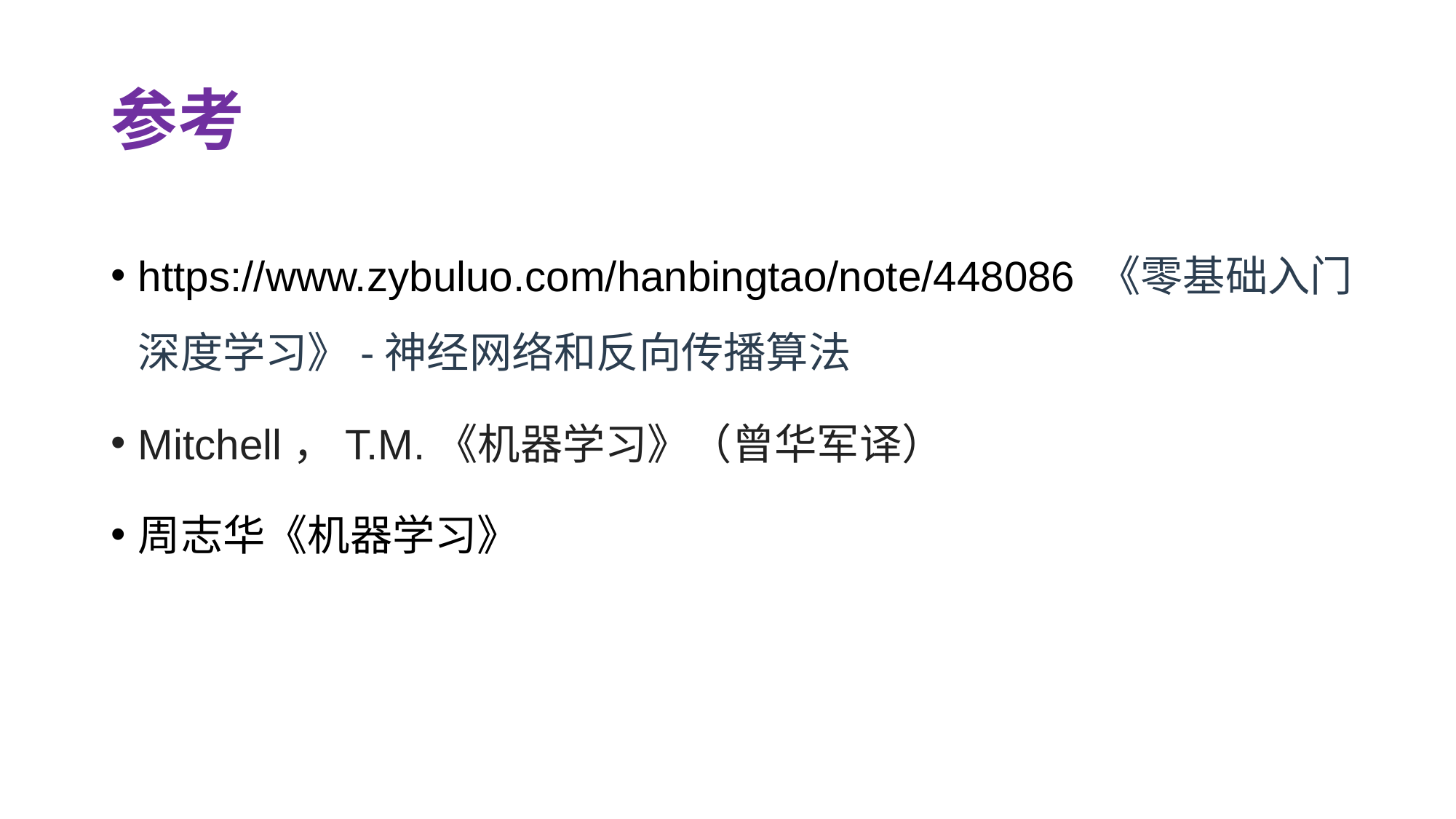

# 参考
https://www.zybuluo.com/hanbingtao/note/448086 《零基础入门深度学习》-神经网络和反向传播算法
Mitchell，T.M.《机器学习》（曾华军译）
周志华《机器学习》